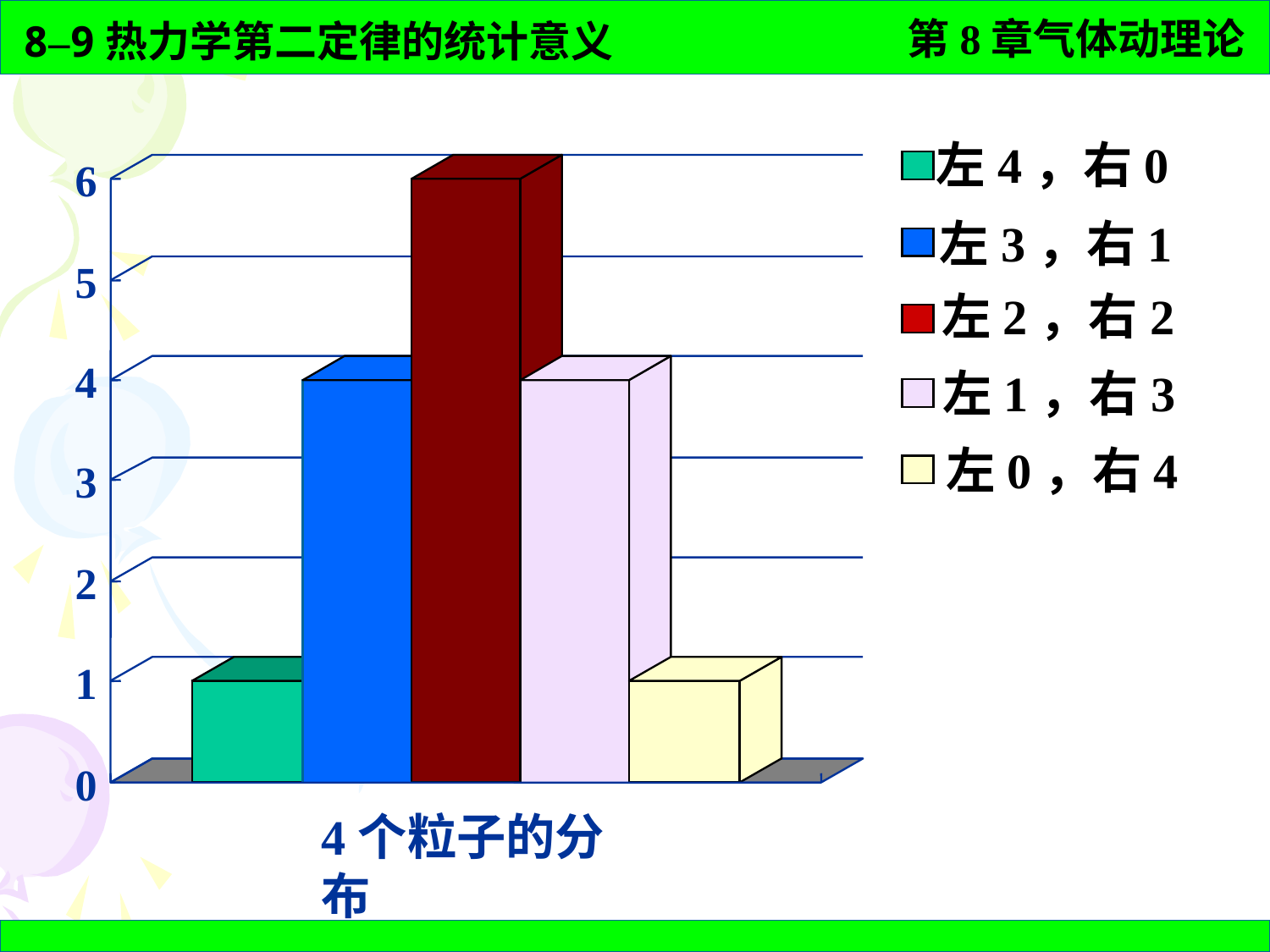

左4，右0

6

左3，右1

5

左2，右2

4

左1，右3

左0，右4
3

2

1

0

4个粒子的分布